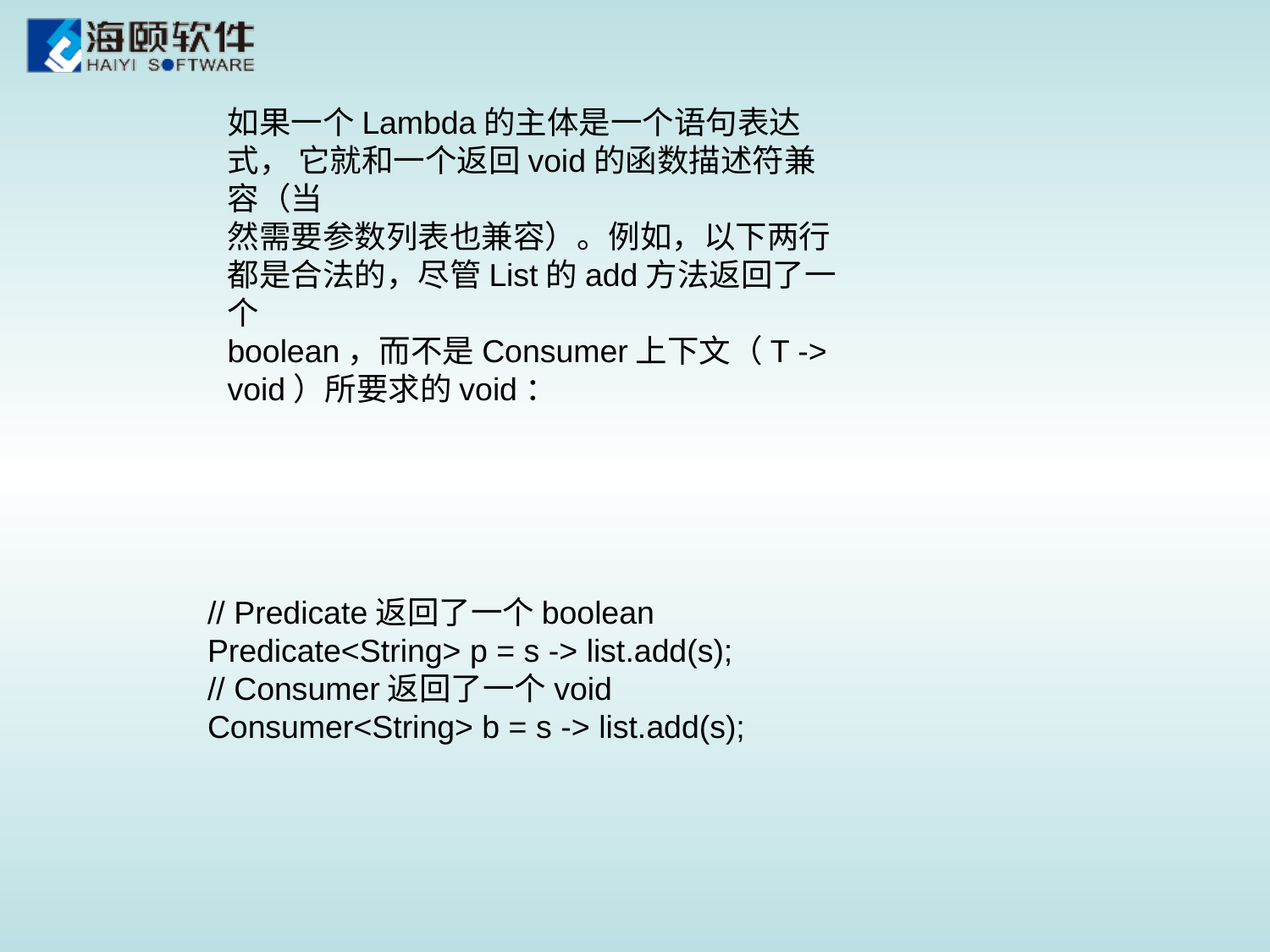

如果一个Lambda的主体是一个语句表达式， 它就和一个返回void的函数描述符兼容（当
然需要参数列表也兼容）。例如，以下两行都是合法的，尽管List的add方法返回了一个
boolean，而不是Consumer上下文（T -> void）所要求的void：
// Predicate返回了一个boolean
Predicate<String> p = s -> list.add(s);
// Consumer返回了一个void
Consumer<String> b = s -> list.add(s);